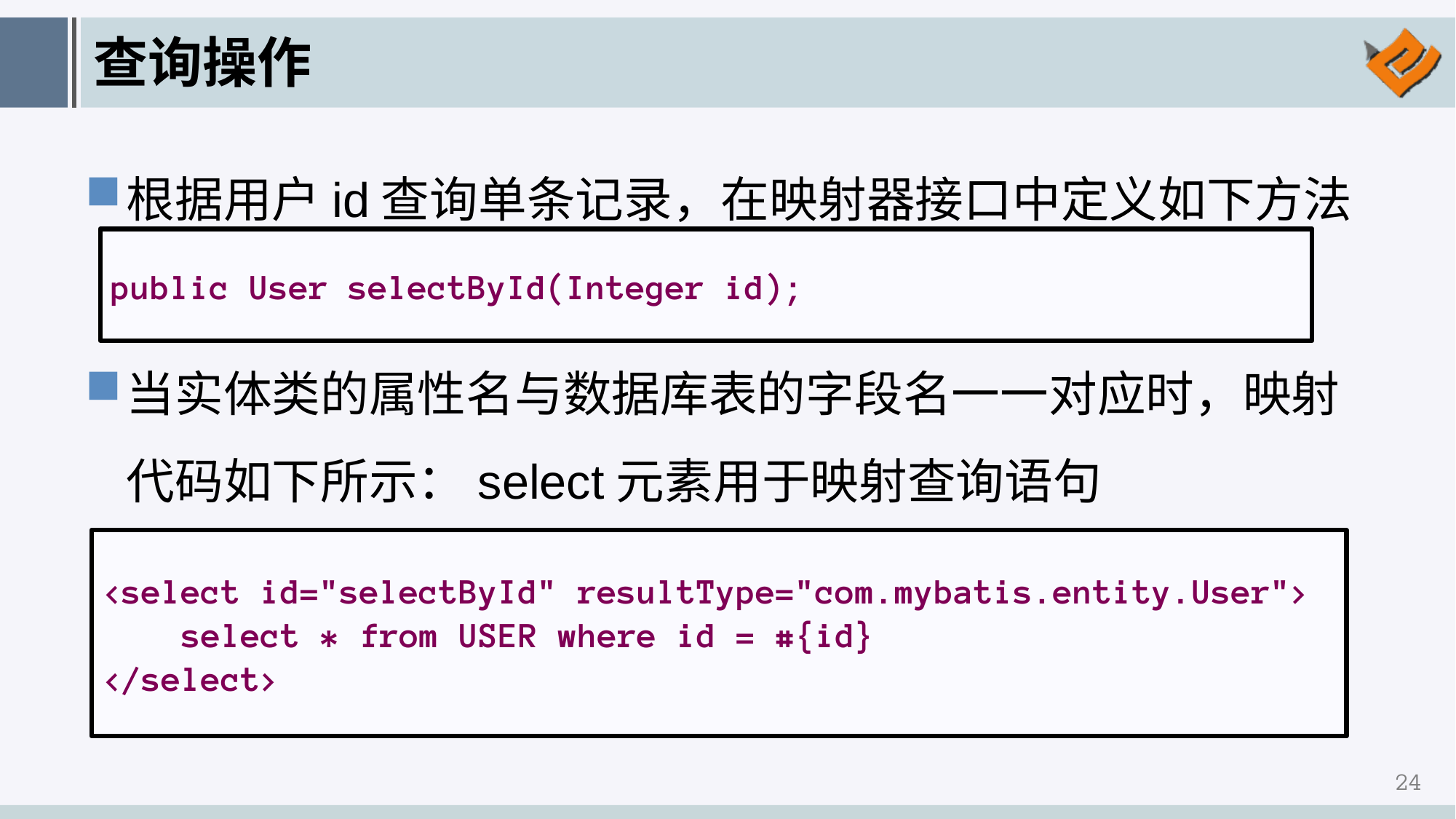

# 查询操作
根据用户id查询单条记录，在映射器接口中定义如下方法

当实体类的属性名与数据库表的字段名一一对应时，映射代码如下所示：select元素用于映射查询语句
public User selectById(Integer id);
<select id="selectById" resultType="com.mybatis.entity.User">
    select * from USER where id = #{id}
</select>